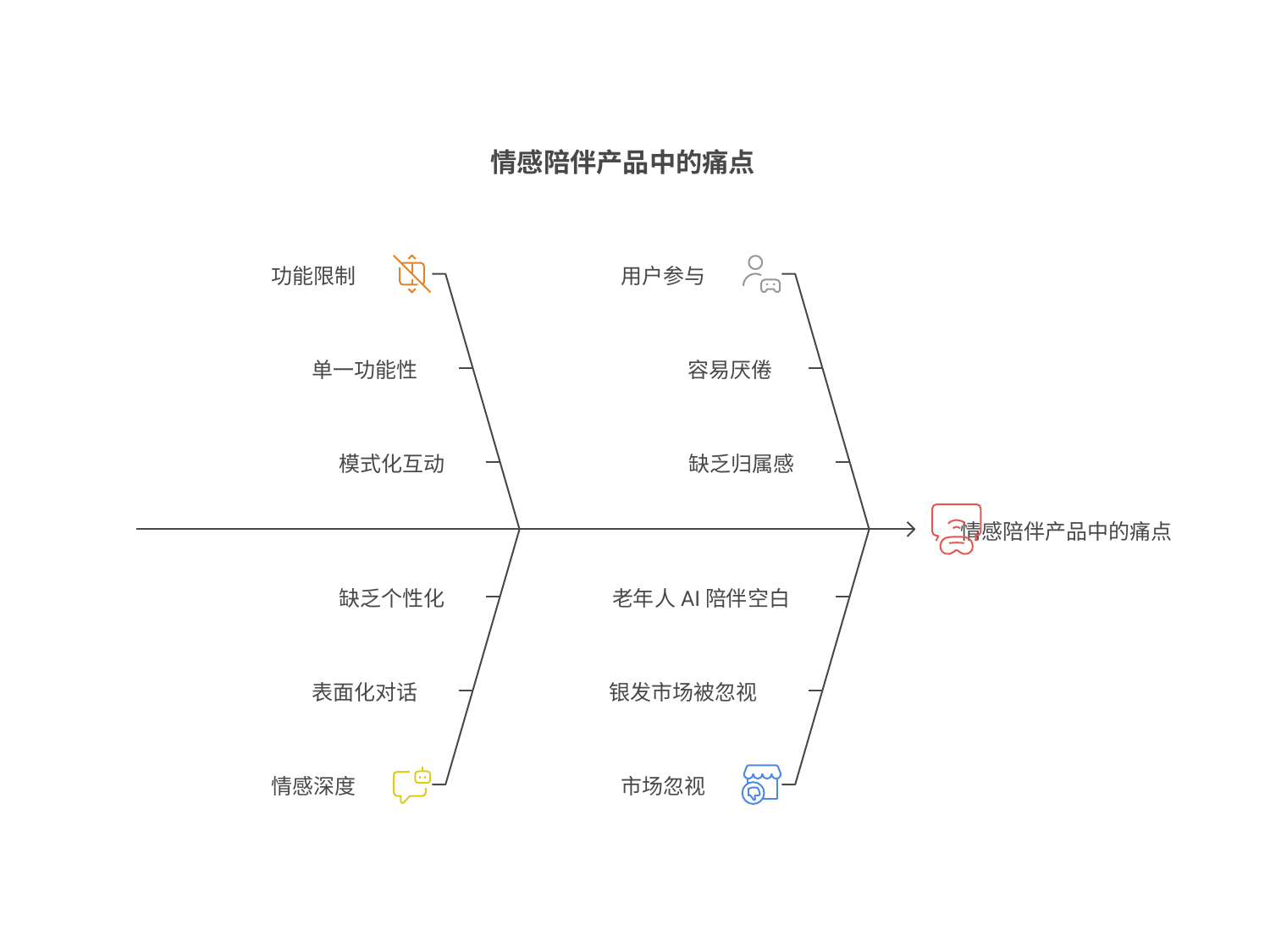

情感陪伴产品中的痛点

功能限制
用户参与

单一功能性
容易厌倦
模式化互动
缺乏归属感

情感陪伴产品中的痛点

缺乏个性化
老年人AI陪伴空白
表面化对话
银发市场被忽视

情感深度
市场忽视